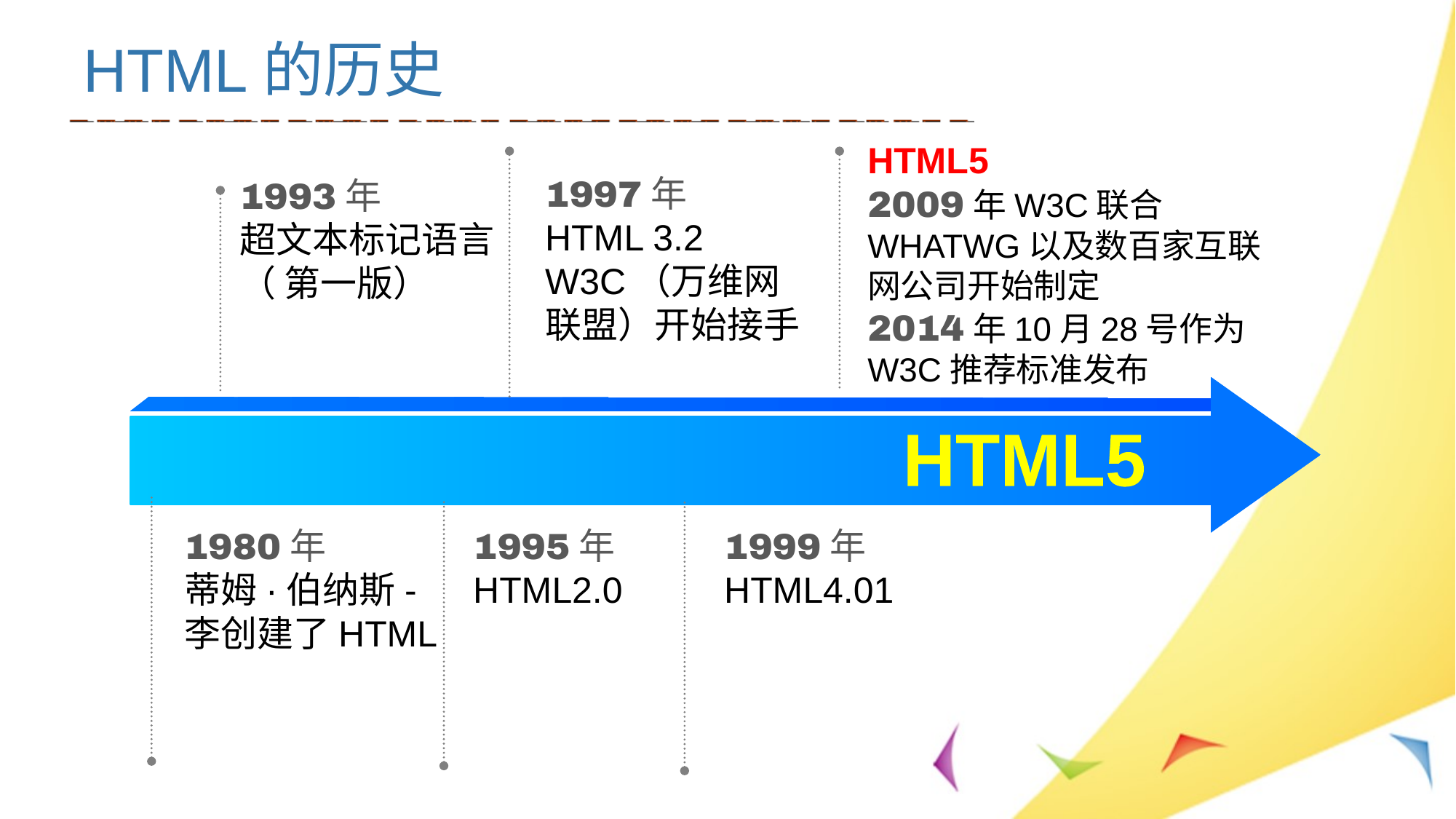

# HTML的历史
HTML5
2009年W3C联合WHATWG以及数百家互联网公司开始制定
2014年10月28号作为W3C推荐标准发布

1993年
超文本标记语言
（ 第一版）

HTML5
1999年
HTML4.01
2009
2010

1997年
HTML 3.2 W3C（万维网联盟）开始接手

1980年
蒂姆·伯纳斯-李创建了HTML
1995年
HTML2.0